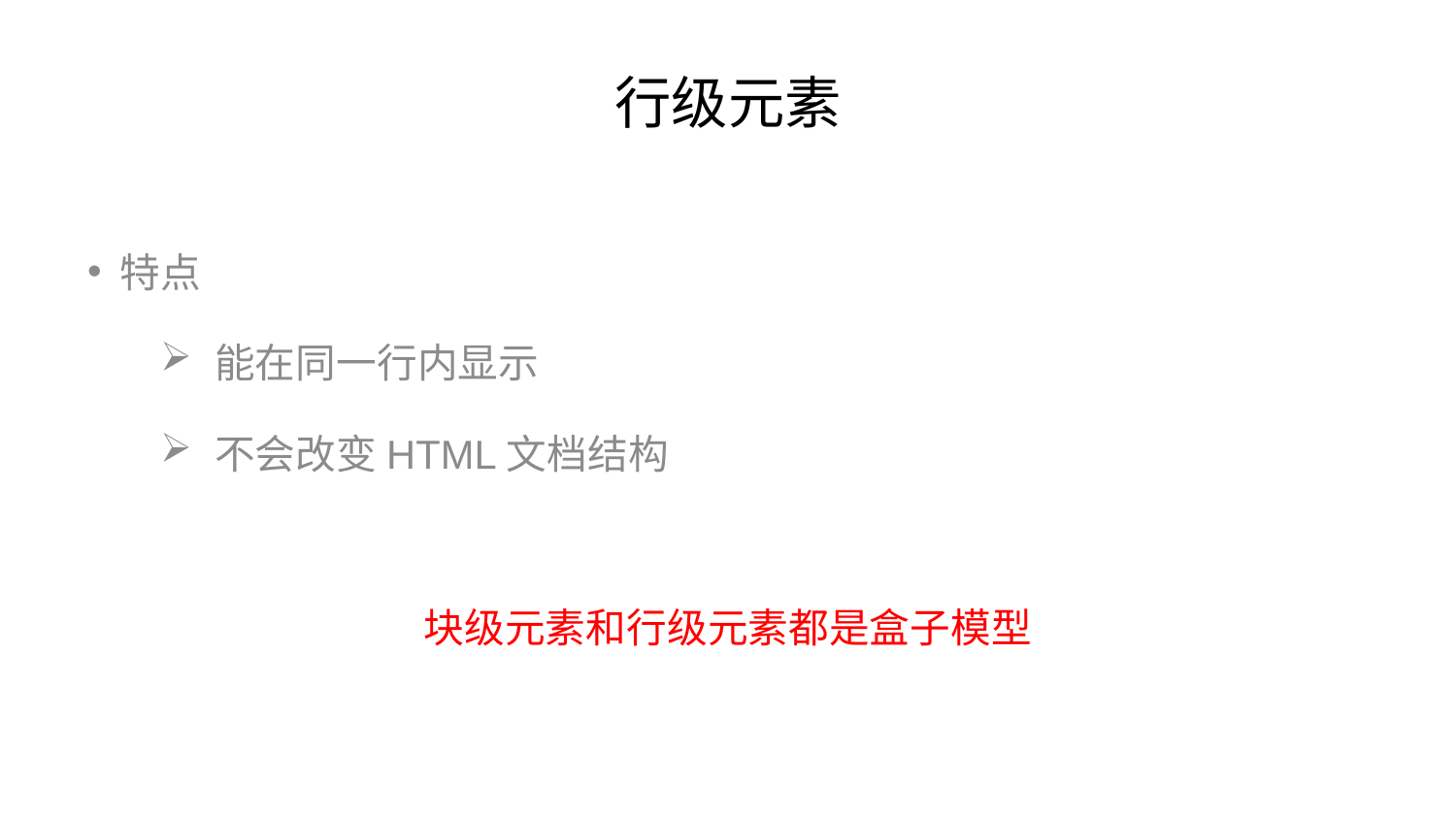

行级元素
 特点
能在同一行内显示
不会改变HTML文档结构
块级元素和行级元素都是盒子模型